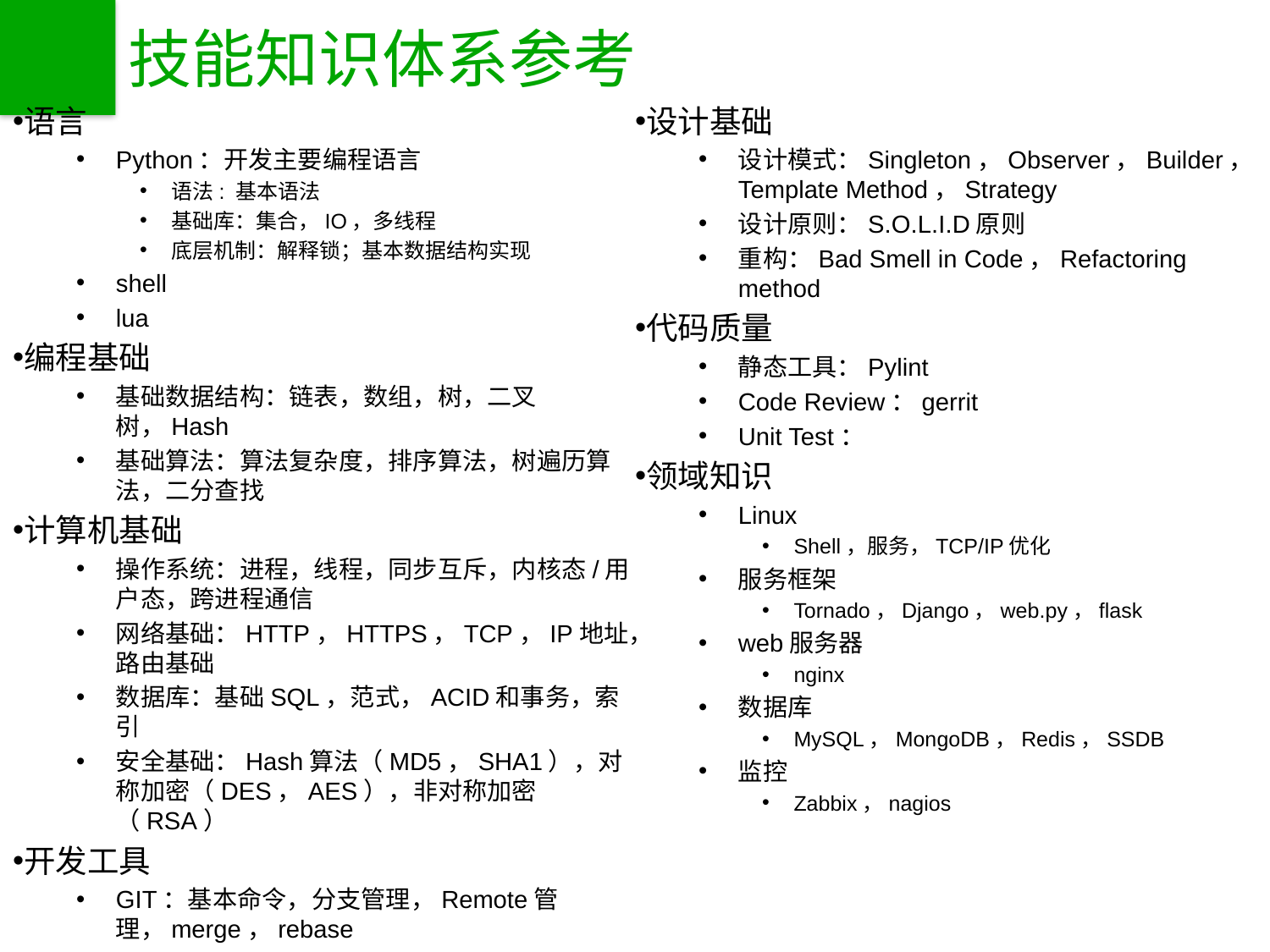

# 技能知识体系参考
语言
Python：开发主要编程语言
语法: 基本语法
基础库：集合，IO，多线程
底层机制：解释锁；基本数据结构实现
shell
lua
编程基础
基础数据结构：链表，数组，树，二叉树，Hash
基础算法：算法复杂度，排序算法，树遍历算法，二分查找
计算机基础
操作系统：进程，线程，同步互斥，内核态/用户态，跨进程通信
网络基础：HTTP，HTTPS，TCP，IP地址，路由基础
数据库：基础SQL，范式，ACID和事务，索引
安全基础：Hash算法（MD5，SHA1），对称加密（DES，AES），非对称加密（RSA）
开发工具
GIT：基本命令，分支管理，Remote管理，merge，rebase
IDE：Eclipse，Pycharm，Sublime Text，VIM
设计基础
设计模式：Singleton，Observer，Builder，Template Method，Strategy
设计原则：S.O.L.I.D原则
重构：Bad Smell in Code，Refactoring method
代码质量
静态工具：Pylint
Code Review：gerrit
Unit Test：
领域知识
Linux
Shell，服务，TCP/IP优化
服务框架
Tornado，Django，web.py，flask
web服务器
nginx
数据库
MySQL，MongoDB，Redis，SSDB
监控
Zabbix，nagios

备注：以上3页摘自北京算法团队wiki